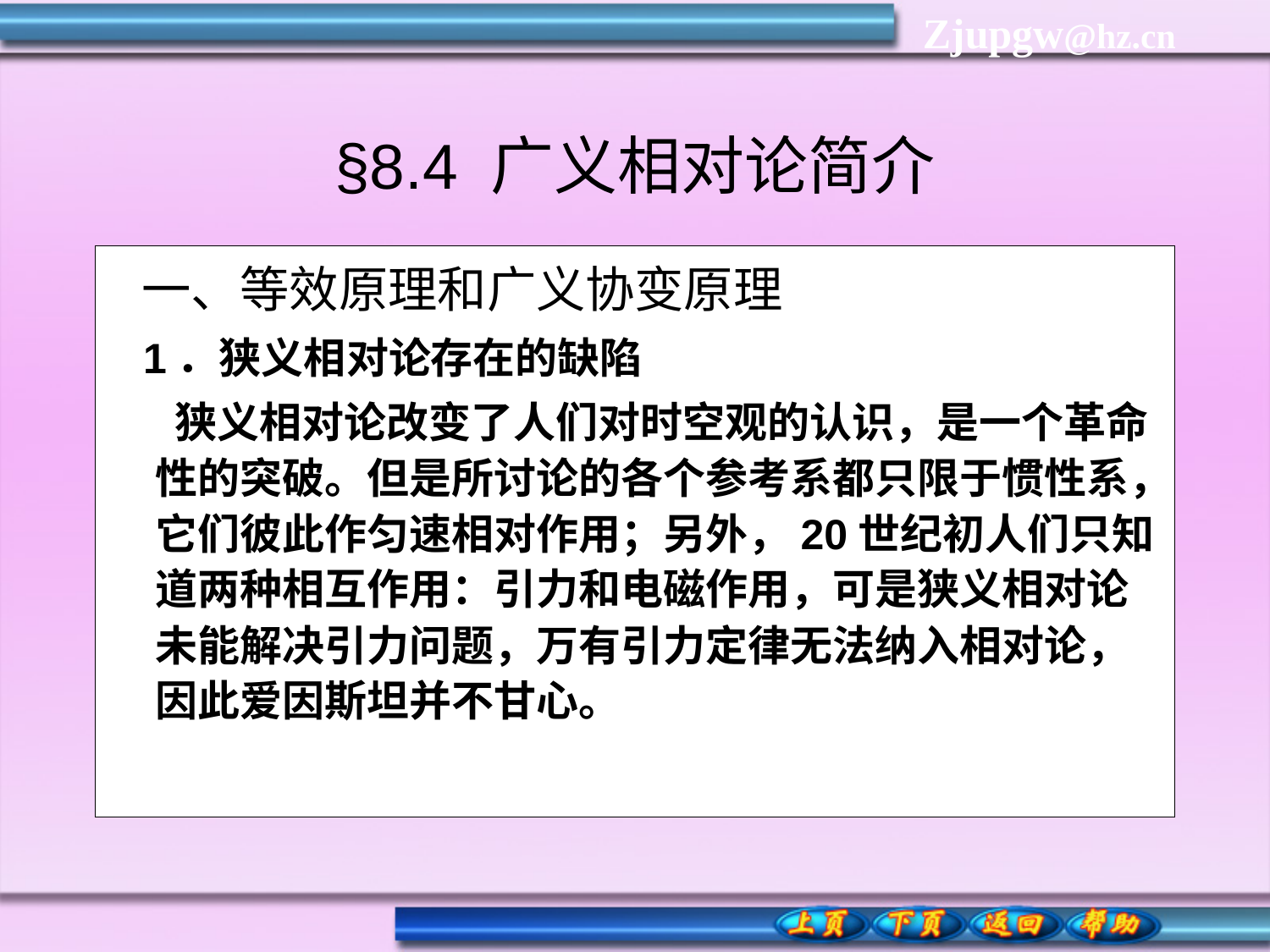

# §8.4 广义相对论简介
  一、等效原理和广义协变原理
   1．狭义相对论存在的缺陷
      狭义相对论改变了人们对时空观的认识，是一个革命性的突破。但是所讨论的各个参考系都只限于惯性系，它们彼此作匀速相对作用；另外，20世纪初人们只知道两种相互作用：引力和电磁作用，可是狭义相对论未能解决引力问题，万有引力定律无法纳入相对论，因此爱因斯坦并不甘心。